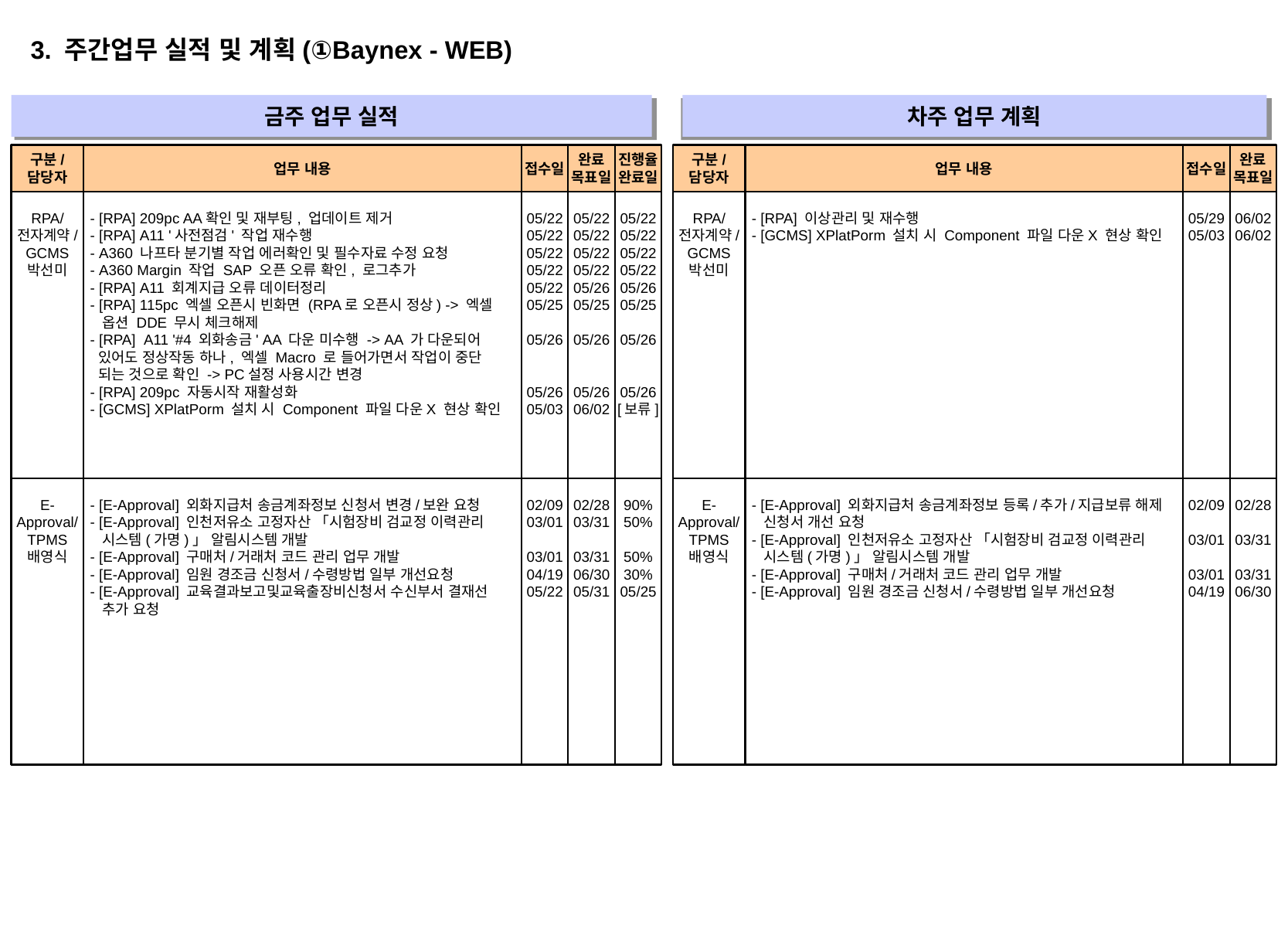

3. 주간업무 실적 및 계획(①Baynex - WEB)
금주 업무 실적
차주 업무 계획
" "
" "
구분/
담당자
업무 내용
접수일
완료
목표일
진행율
완료일
구분/
담당자
업무 내용
접수일
완료
목표일
RPA/
전자계약/
GCMS
박선미

- [RPA] 209pc AA확인 및 재부팅, 업데이트 제거
- [RPA] A11 '사전점검' 작업 재수행
- A360 나프타 분기별 작업 에러확인 및 필수자료 수정 요청
- A360 Margin 작업 SAP 오픈 오류 확인, 로그추가
- [RPA] A11 회계지급 오류 데이터정리
- [RPA] 115pc 엑셀 오픈시 빈화면 (RPA로 오픈시 정상) -> 엑셀
   옵션 DDE 무시 체크해제
- [RPA]  A11 '#4 외화송금' AA 다운 미수행 -> AA 가 다운되어
  있어도 정상작동 하나, 엑셀 Macro 로 들어가면서 작업이 중단
  되는 것으로 확인 -> PC설정 사용시간 변경
- [RPA] 209pc 자동시작 재활성화
- [GCMS] XPlatPorm 설치 시 Component 파일 다운X 현상 확인
05/22
05/22
05/22
05/22
05/22
05/25
05/26
05/26
05/03
05/22
05/22
05/22
05/22
05/26
05/25
05/26
05/26
06/02
05/22
05/22
05/22
05/22
05/26
05/25
05/26
05/26
[보류]
RPA/
전자계약/
GCMS
박선미

- [RPA] 이상관리 및 재수행
- [GCMS] XPlatPorm 설치 시 Component 파일 다운X 현상 확인
05/29
05/03
06/02
06/02
E-Approval/
TPMS
배영식

- [E-Approval] 외화지급처 송금계좌정보 신청서 변경/보완 요청
- [E-Approval] 인천저유소 고정자산 「시험장비 검교정 이력관리
   시스템(가명)」 알림시스템 개발
- [E-Approval] 구매처/거래처 코드 관리 업무 개발
- [E-Approval] 임원 경조금 신청서/수령방법 일부 개선요청
- [E-Approval] 교육결과보고및교육출장비신청서 수신부서 결재선
   추가 요청
02/09
03/01
03/01
04/19
05/22
02/28
03/31
03/31
06/30
05/31
90%
50%
50%
30%
05/25
E-Approval/
TPMS
배영식

- [E-Approval] 외화지급처 송금계좌정보 등록/추가/지급보류 해제
   신청서 개선 요청
- [E-Approval] 인천저유소 고정자산 「시험장비 검교정 이력관리
   시스템(가명)」 알림시스템 개발
- [E-Approval] 구매처/거래처 코드 관리 업무 개발
- [E-Approval] 임원 경조금 신청서/수령방법 일부 개선요청
02/09
03/01
03/01
04/19
02/28
03/31
03/31
06/30